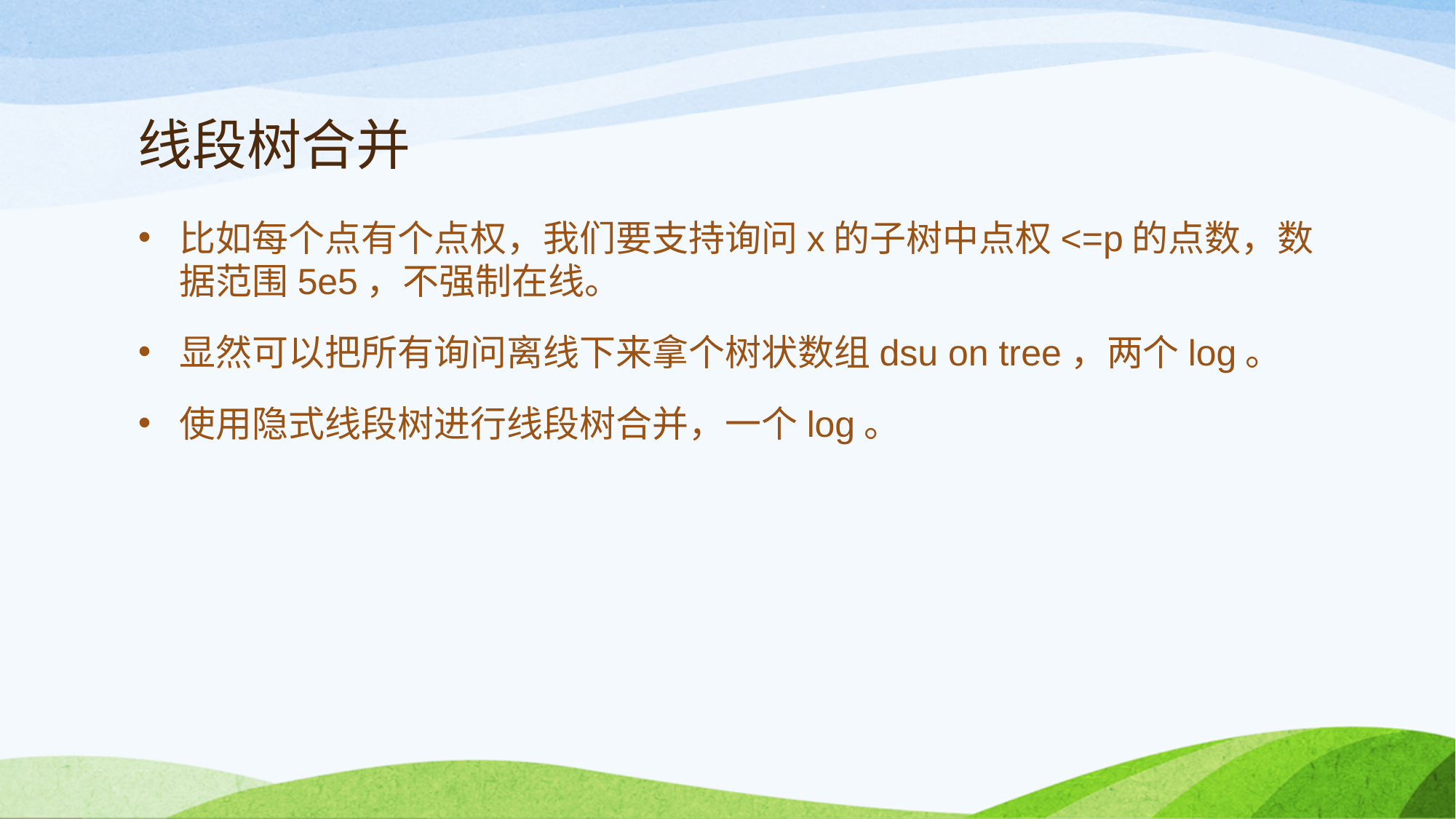

# 线段树合并
比如每个点有个点权，我们要支持询问x的子树中点权<=p的点数，数据范围5e5，不强制在线。
显然可以把所有询问离线下来拿个树状数组dsu on tree，两个log。
使用隐式线段树进行线段树合并，一个log。